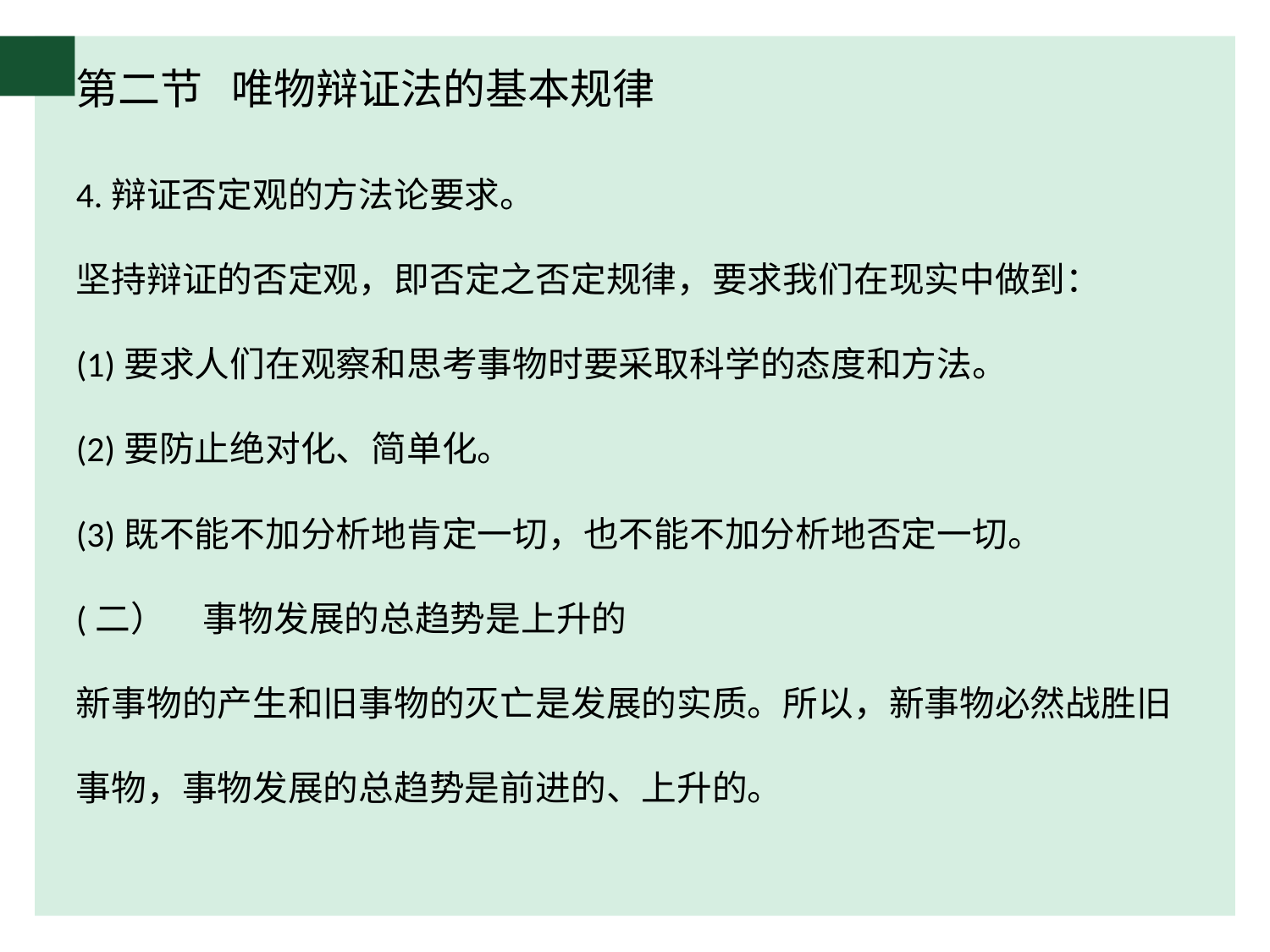

# 第二节   唯物辩证法的基本规律
4.辩证否定观的方法论要求。
坚持辩证的否定观，即否定之否定规律，要求我们在现实中做到：
(1)要求人们在观察和思考事物时要采取科学的态度和方法。
(2)要防止绝对化、简单化。
(3)既不能不加分析地肯定一切，也不能不加分析地否定一切。
(二）	事物发展的总趋势是上升的
新事物的产生和旧事物的灭亡是发展的实质。所以，新事物必然战胜旧事物，事物发展的总趋势是前进的、上升的。